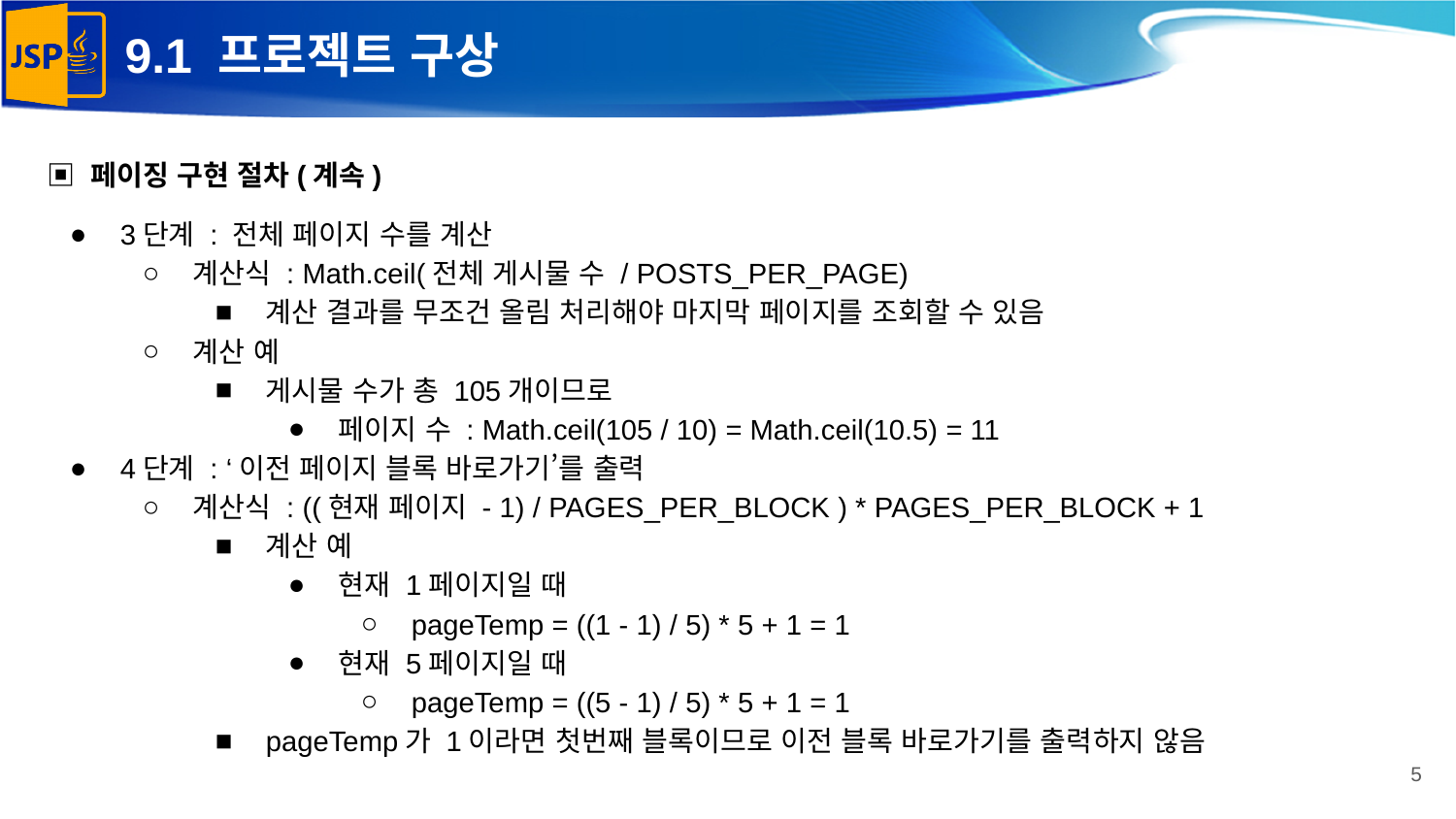

# 9.1 프로젝트 구상
▣ 페이징 구현 절차(계속)
3단계 : 전체 페이지 수를 계산
계산식 : Math.ceil(전체 게시물 수 / POSTS_PER_PAGE)
계산 결과를 무조건 올림 처리해야 마지막 페이지를 조회할 수 있음
계산 예
게시물 수가 총 105개이므로
페이지 수 : Math.ceil(105 / 10) = Math.ceil(10.5) = 11
4단계 : ‘이전 페이지 블록 바로가기’를 출력
계산식 : ((현재 페이지 - 1) / PAGES_PER_BLOCK ) * PAGES_PER_BLOCK + 1
계산 예
현재 1페이지일 때
pageTemp = ((1 - 1) / 5) * 5 + 1 = 1
현재 5페이지일 때
pageTemp = ((5 - 1) / 5) * 5 + 1 = 1
pageTemp가 1이라면 첫번째 블록이므로 이전 블록 바로가기를 출력하지 않음
5